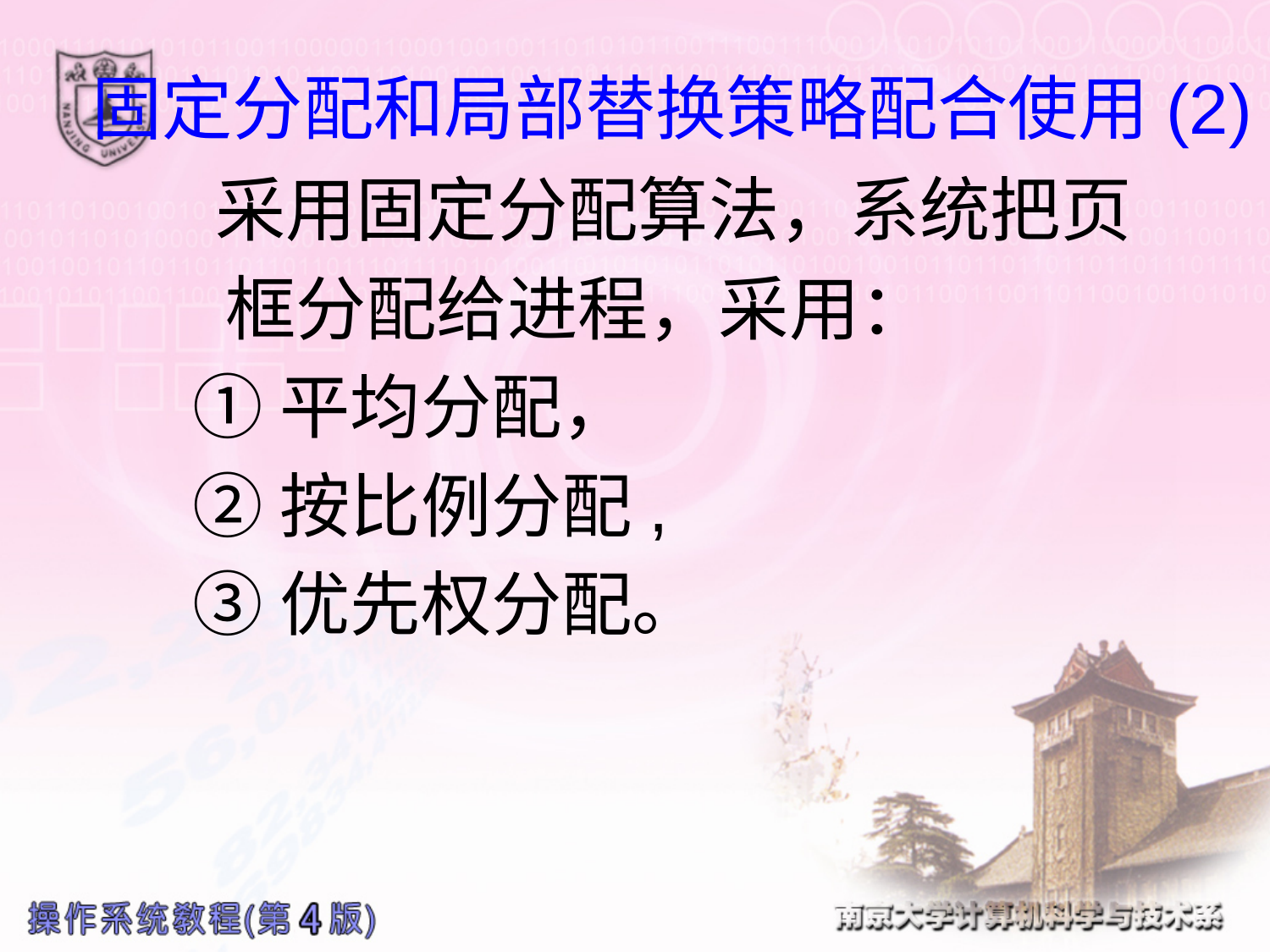

# 固定分配和局部替换策略配合使用(2)
 采用固定分配算法，系统把页
 框分配给进程，采用：
①平均分配，
②按比例分配,
③优先权分配。